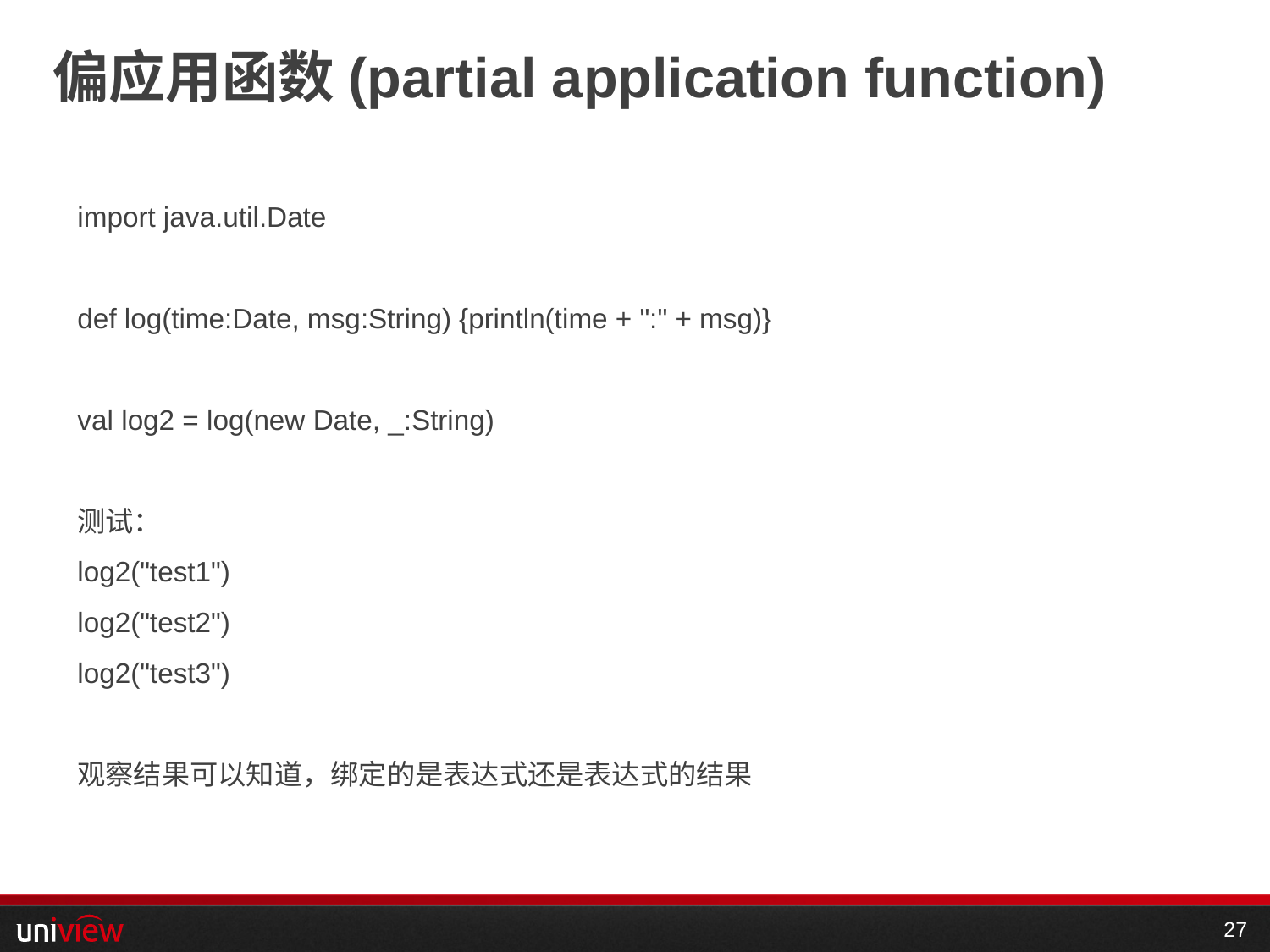

# 偏应用函数(partial application function)
import java.util.Date

def log(time:Date, msg:String) {println(time + ":" + msg)}

val log2 = log(new Date, _:String)

测试：
log2("test1")
log2("test2")
log2("test3")

观察结果可以知道，绑定的是表达式还是表达式的结果